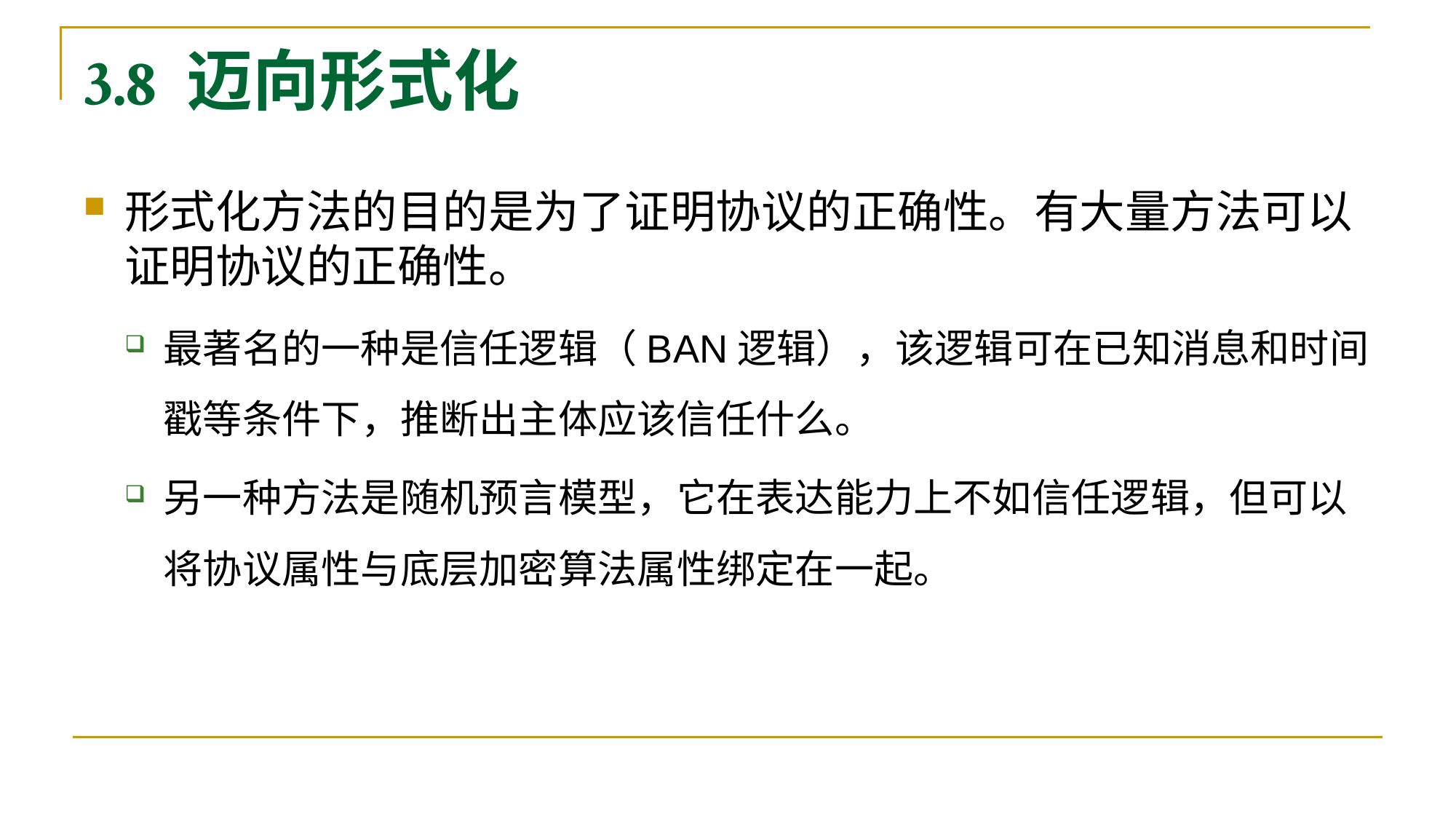

# 3.8 迈向形式化
形式化方法的目的是为了证明协议的正确性。有大量方法可以证明协议的正确性。
最著名的一种是信任逻辑（BAN逻辑），该逻辑可在已知消息和时间戳等条件下，推断出主体应该信任什么。
另一种方法是随机预言模型，它在表达能力上不如信任逻辑，但可以将协议属性与底层加密算法属性绑定在一起。